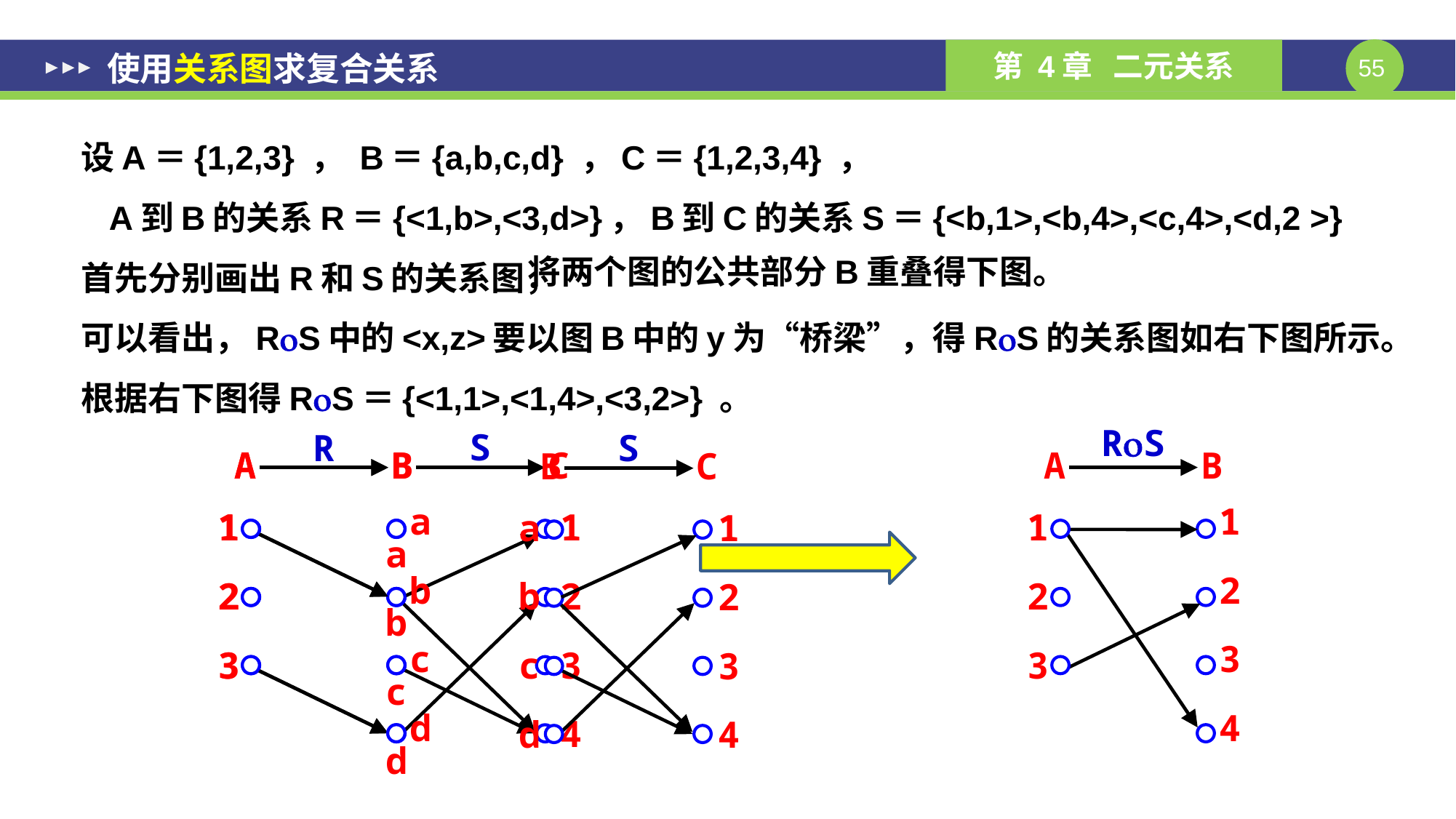

# 使用关系图求复合关系
设A＝{1,2,3} ， B＝{a,b,c,d} ，C＝{1,2,3,4} ，
   A到B的关系R＝{<1,b>,<3,d>}，B到C的关系S＝{<b,1>,<b,4>,<c,4>,<d,2 >}
首先分别画出R和S的关系图，
可以看出，RοS中的<x,z>要以图B中的y为“桥梁”，得RοS的关系图如右下图所示。
根据右下图得RοS＝{<1,1>,<1,4>,<3,2>} 。
将两个图的公共部分B重叠得下图。
RοS
A
B

1
1

2
2

3
3

4

S
R
A
B
C

1
1

a

2
2

b

3
3

c

4

d
R
A
B

a
1

b
2

c
3

d

S
B
C

a
1

b
2

c
3

d
4